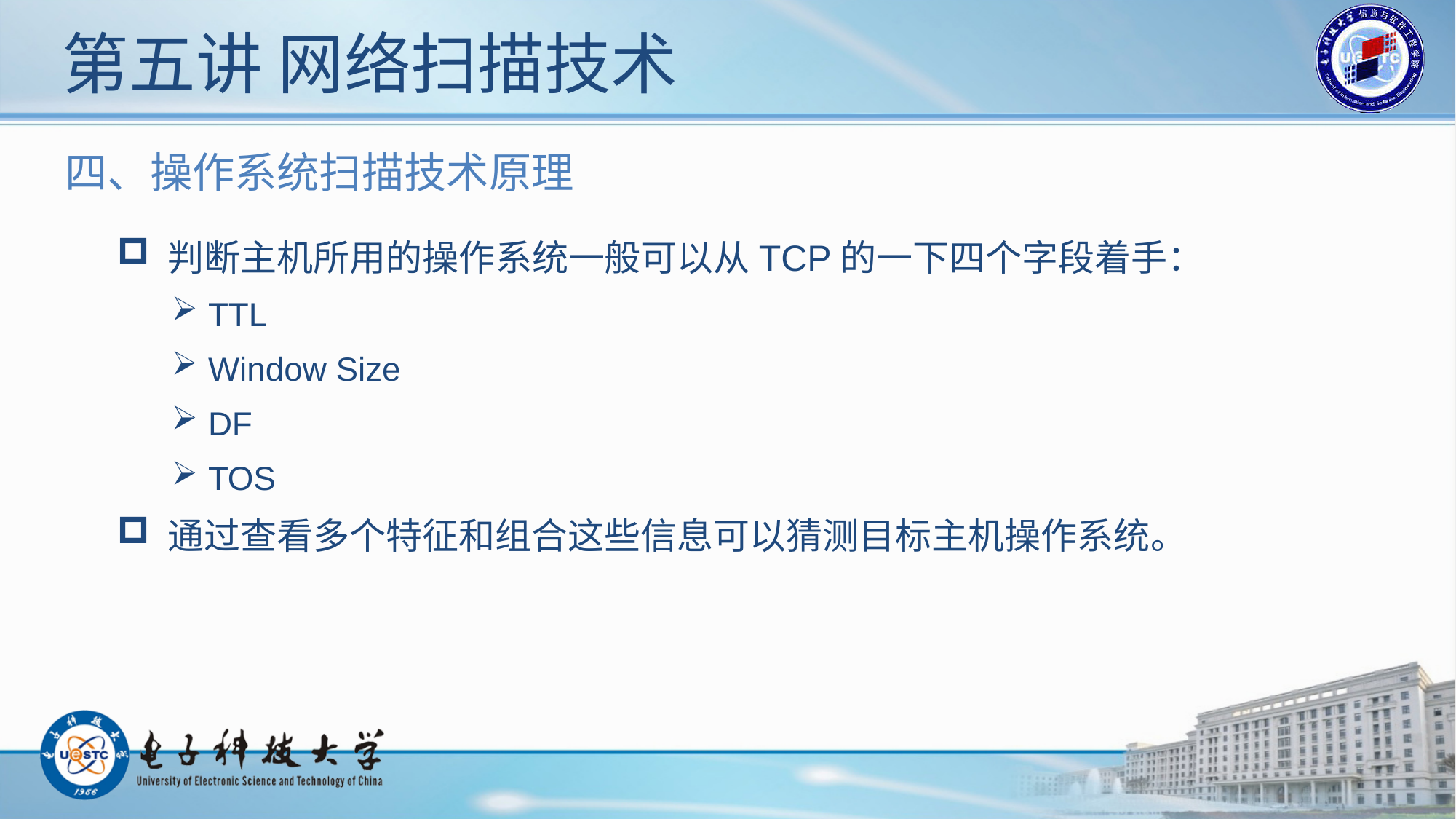

# 第五讲 网络扫描技术
四、操作系统扫描技术原理
 判断主机所用的操作系统一般可以从TCP的一下四个字段着手：
 TTL
 Window Size
 DF
 TOS
 通过查看多个特征和组合这些信息可以猜测目标主机操作系统。